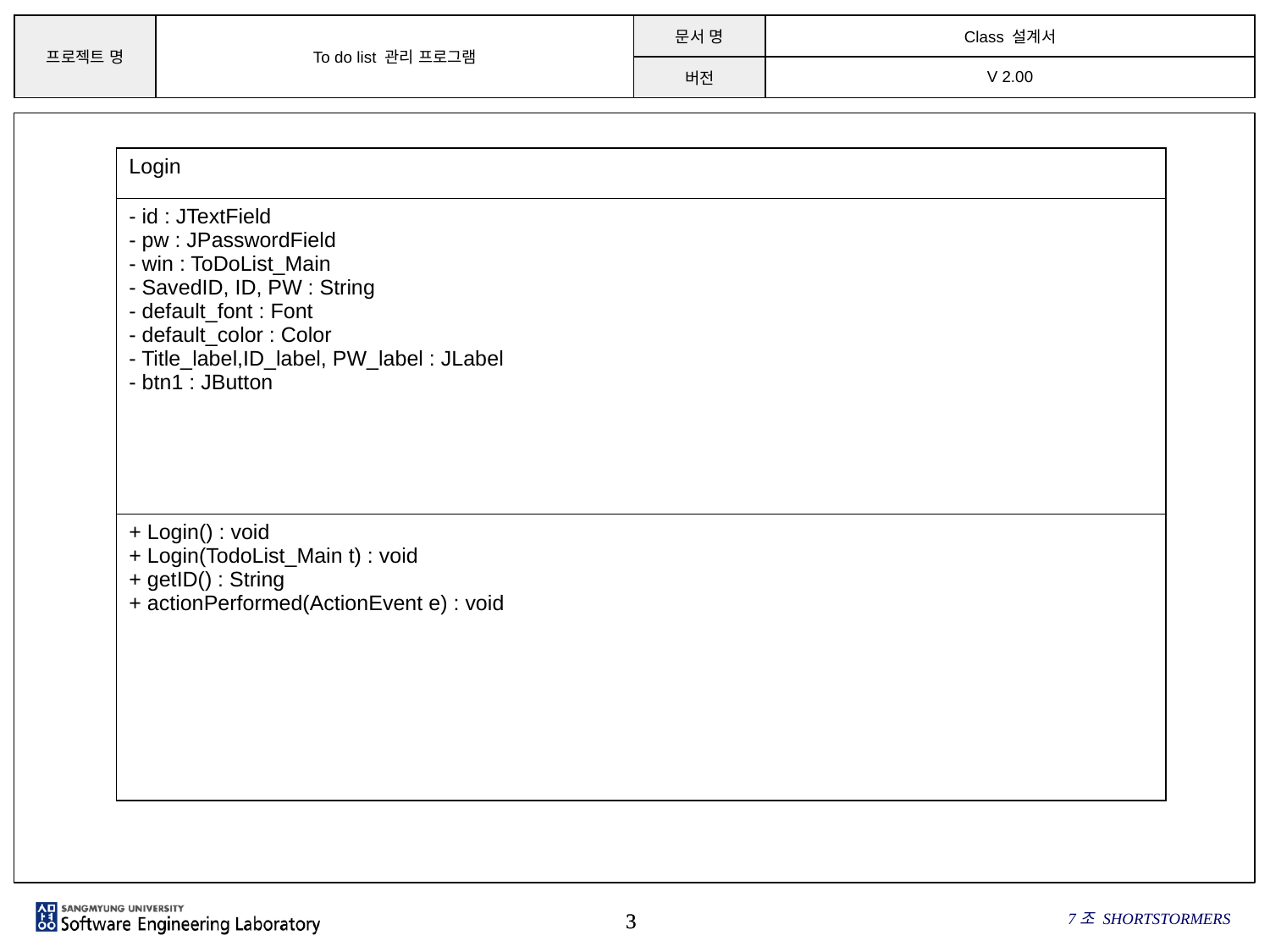

| Login |
| --- |
| - id : JTextField - pw : JPasswordField - win : ToDoList\_Main - SavedID, ID, PW : String - default\_font : Font - default\_color : Color - Title\_label,ID\_label, PW\_label : JLabel - btn1 : JButton |
| + Login() : void + Login(TodoList\_Main t) : void + getID() : String + actionPerformed(ActionEvent e) : void |
7조 SHORTSTORMERS